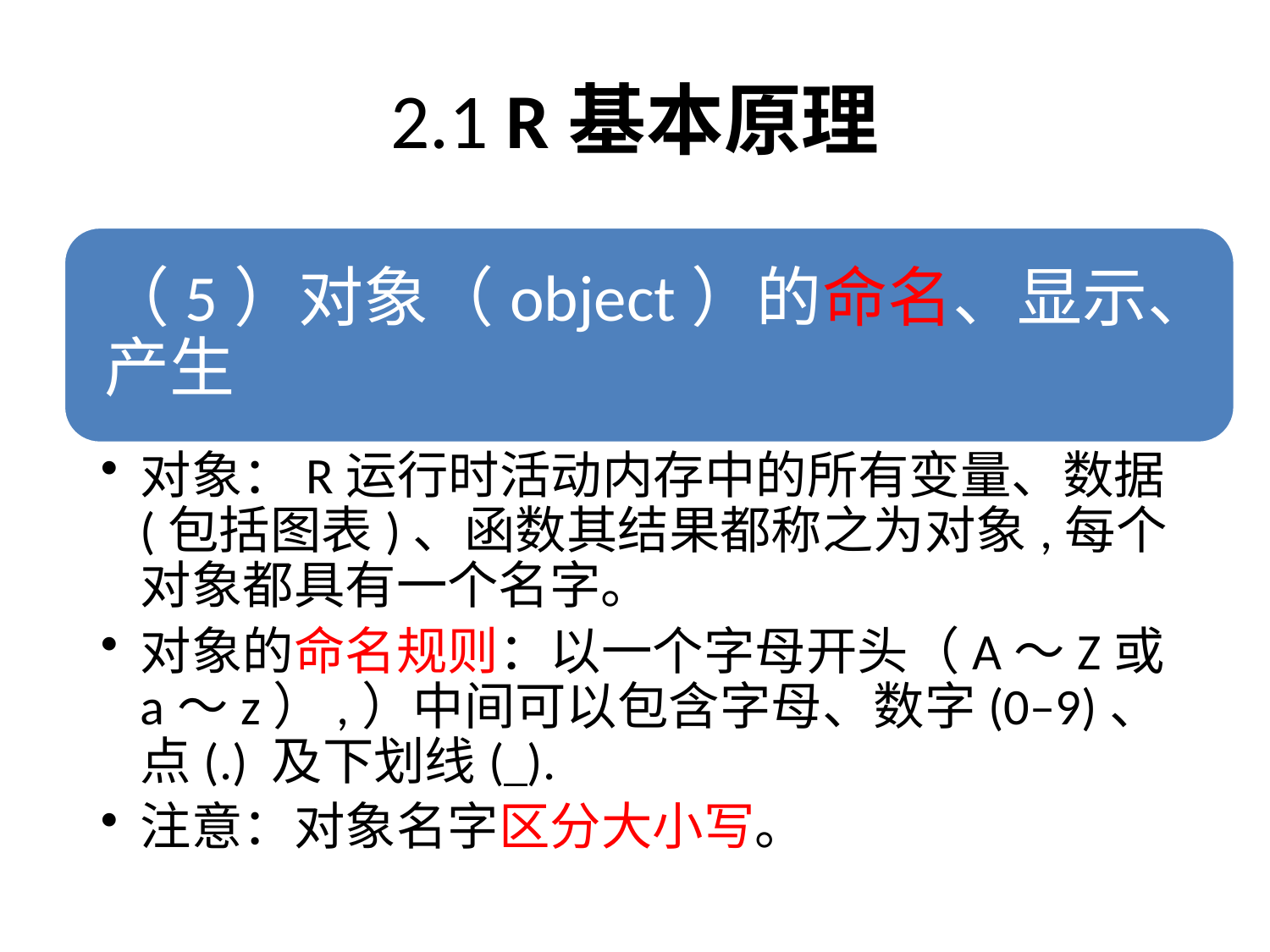

# 2.1 R基本原理
（5）对象（object）的命名、显示、产生
对象：R运行时活动内存中的所有变量、数据(包括图表)、函数其结果都称之为对象,每个对象都具有一个名字。
对象的命名规则：以一个字母开头（A～Z或a～z）,）中间可以包含字母、数字(0–9)、点(.) 及下划线(  ).
注意：对象名字区分大小写。